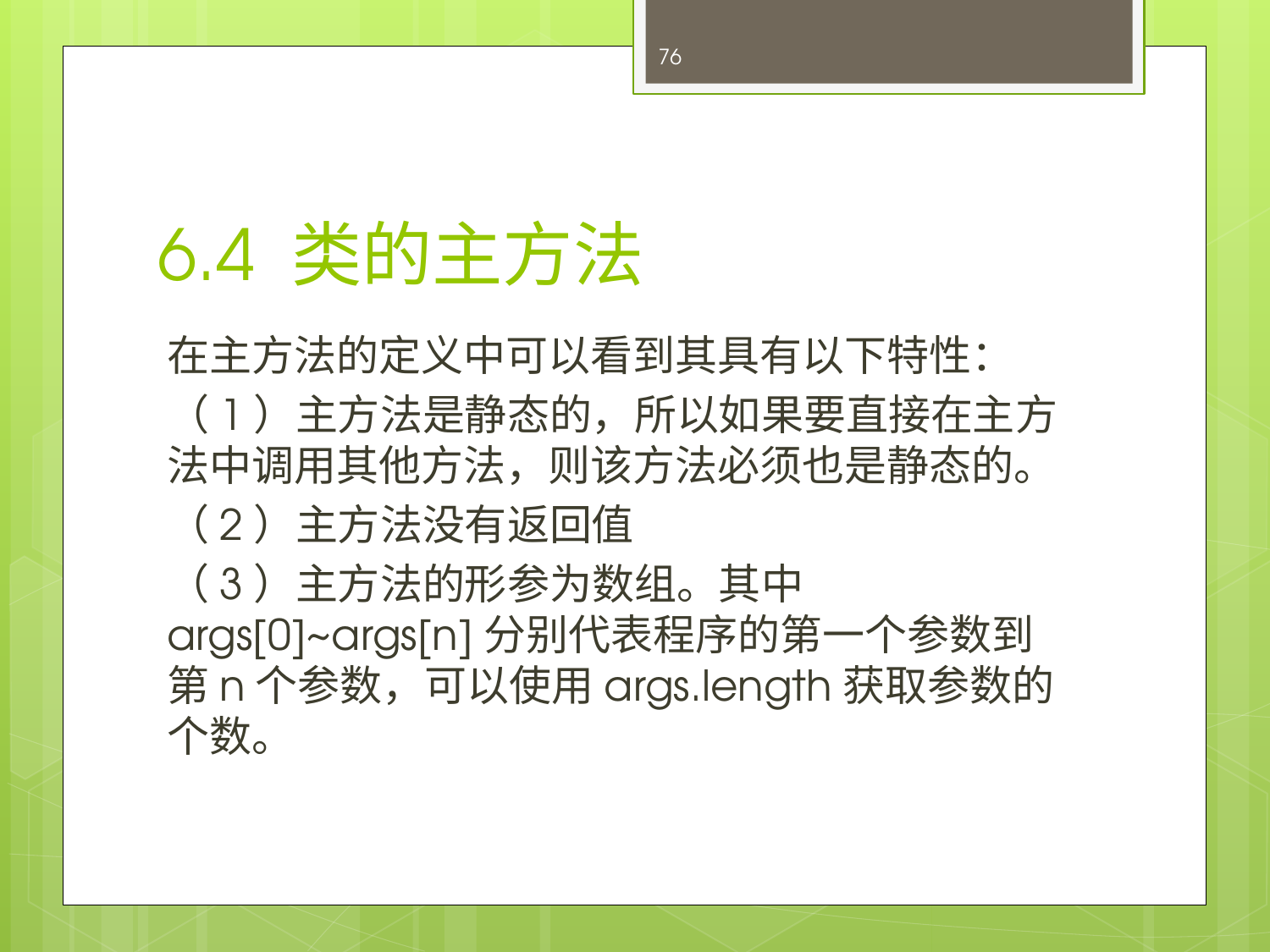

76
# 6.4 类的主方法
在主方法的定义中可以看到其具有以下特性：
（1）主方法是静态的，所以如果要直接在主方法中调用其他方法，则该方法必须也是静态的。
（2）主方法没有返回值
（3）主方法的形参为数组。其中args[0]~args[n]分别代表程序的第一个参数到第n个参数，可以使用args.length获取参数的个数。